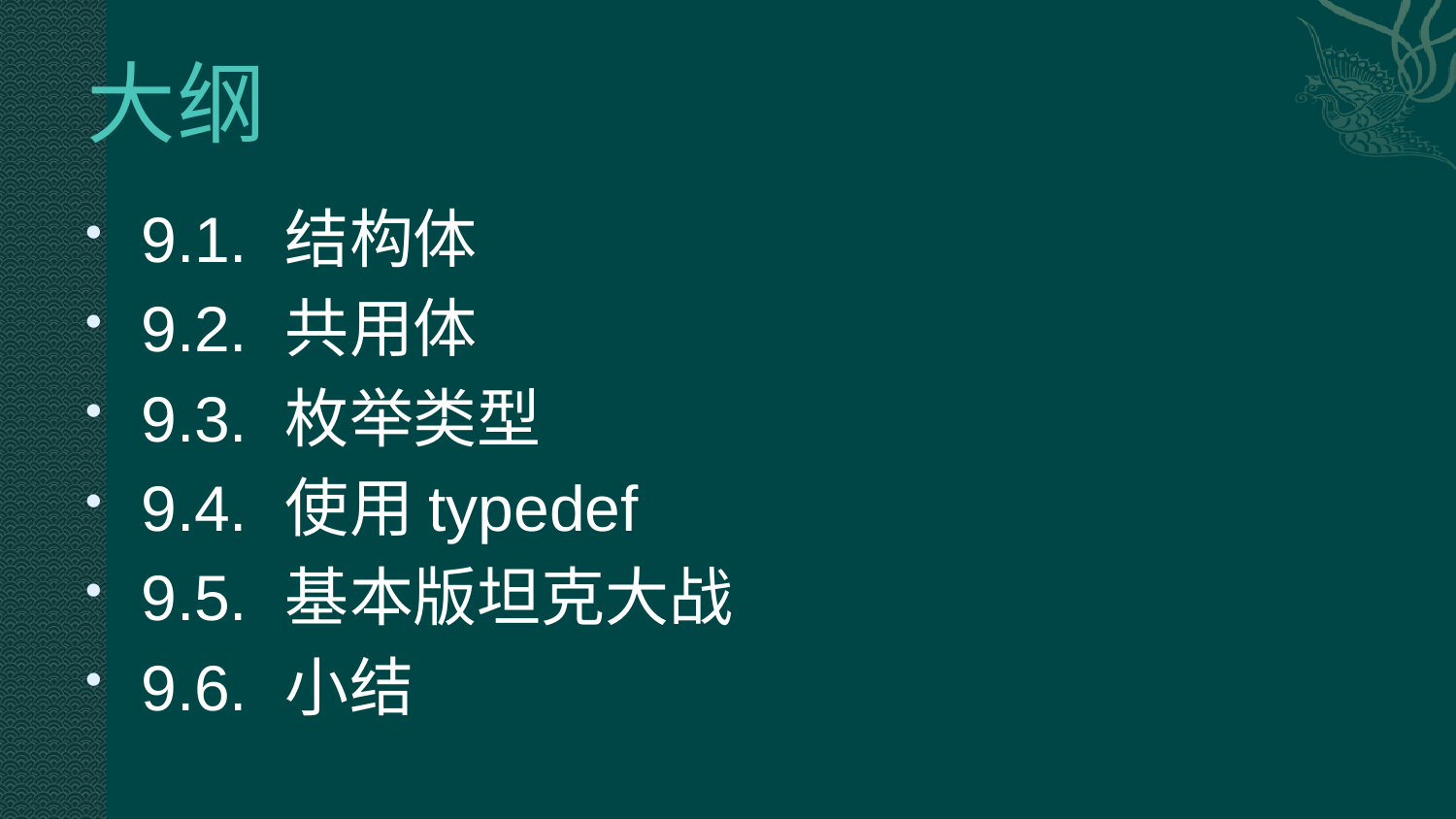

# 大纲
9.1.	结构体
9.2.	共用体
9.3.	枚举类型
9.4.	使用typedef
9.5.	基本版坦克大战
9.6.	小结